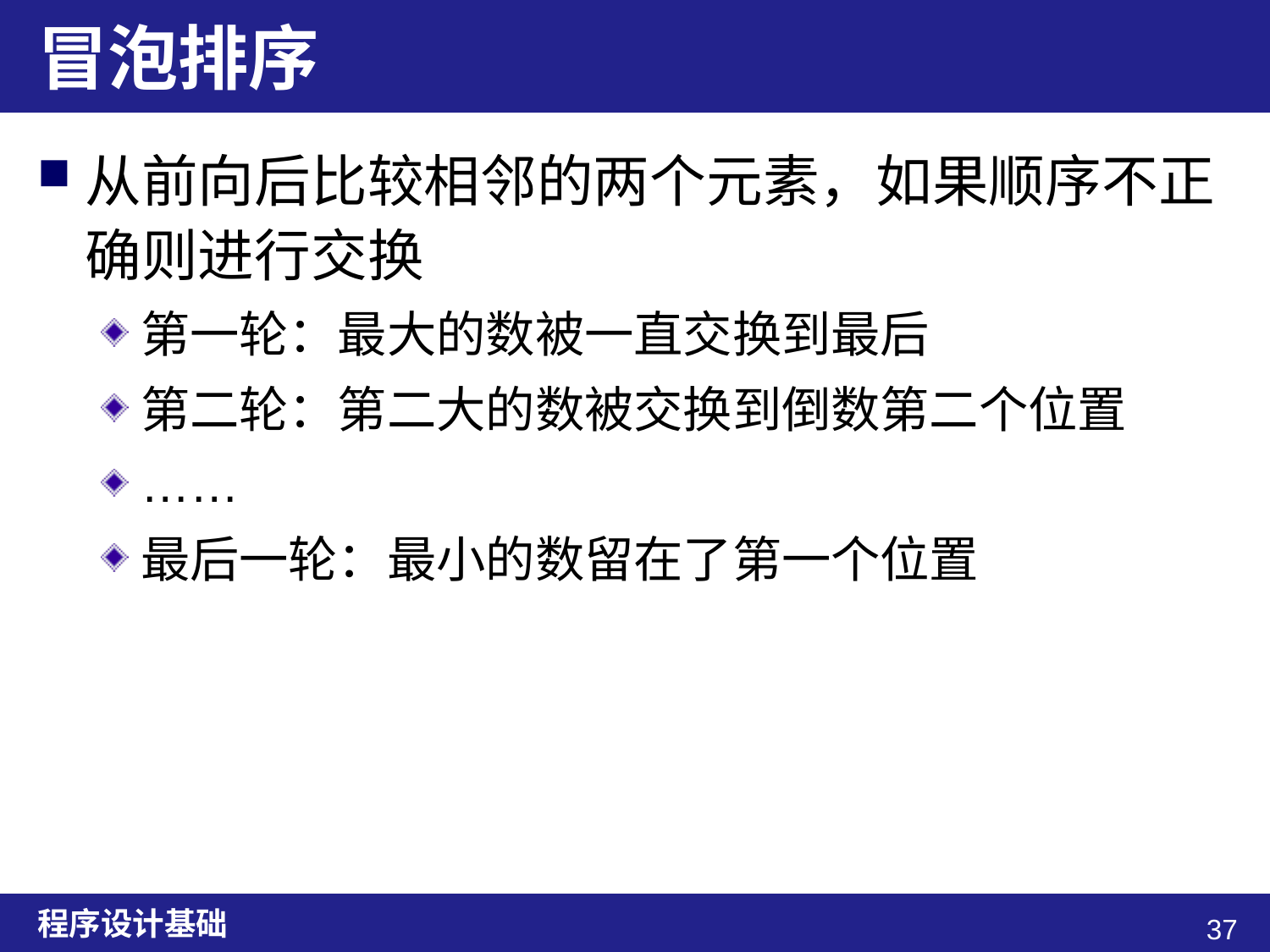

# 冒泡排序
从前向后比较相邻的两个元素，如果顺序不正确则进行交换
第一轮：最大的数被一直交换到最后
第二轮：第二大的数被交换到倒数第二个位置
……
最后一轮：最小的数留在了第一个位置